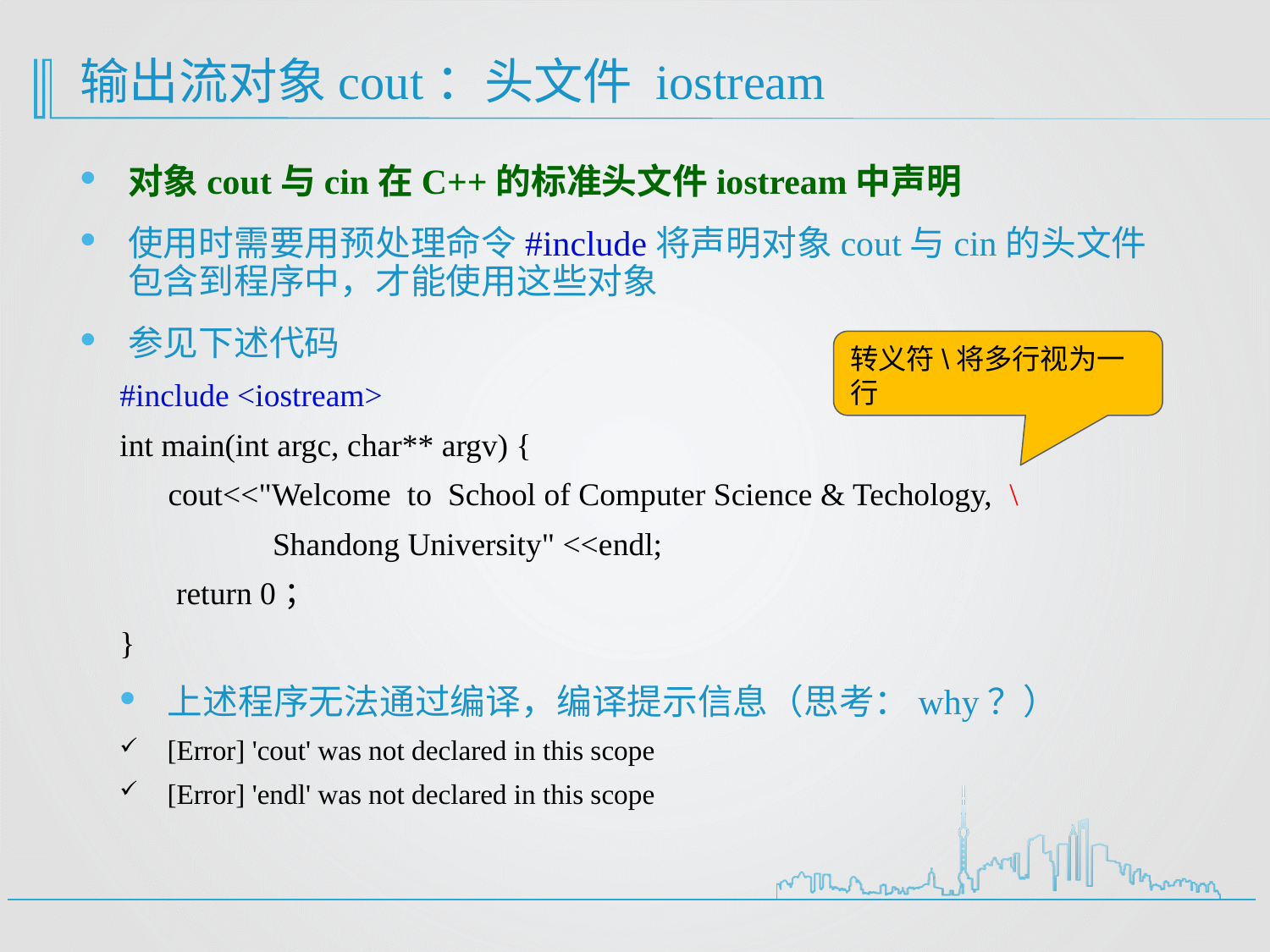

# 输出流对象cout：头文件 iostream
对象cout与cin在C++的标准头文件iostream中声明
使用时需要用预处理命令#include将声明对象cout与cin的头文件包含到程序中，才能使用这些对象
参见下述代码
#include <iostream>
int main(int argc, char** argv) {
      cout<<"Welcome  to  School of Computer Science & Techology,  \
                   Shandong University" <<endl;
       return 0；
}
上述程序无法通过编译，编译提示信息（思考：why？）
[Error] 'cout' was not declared in this scope
[Error] 'endl' was not declared in this scope
转义符\将多行视为一行